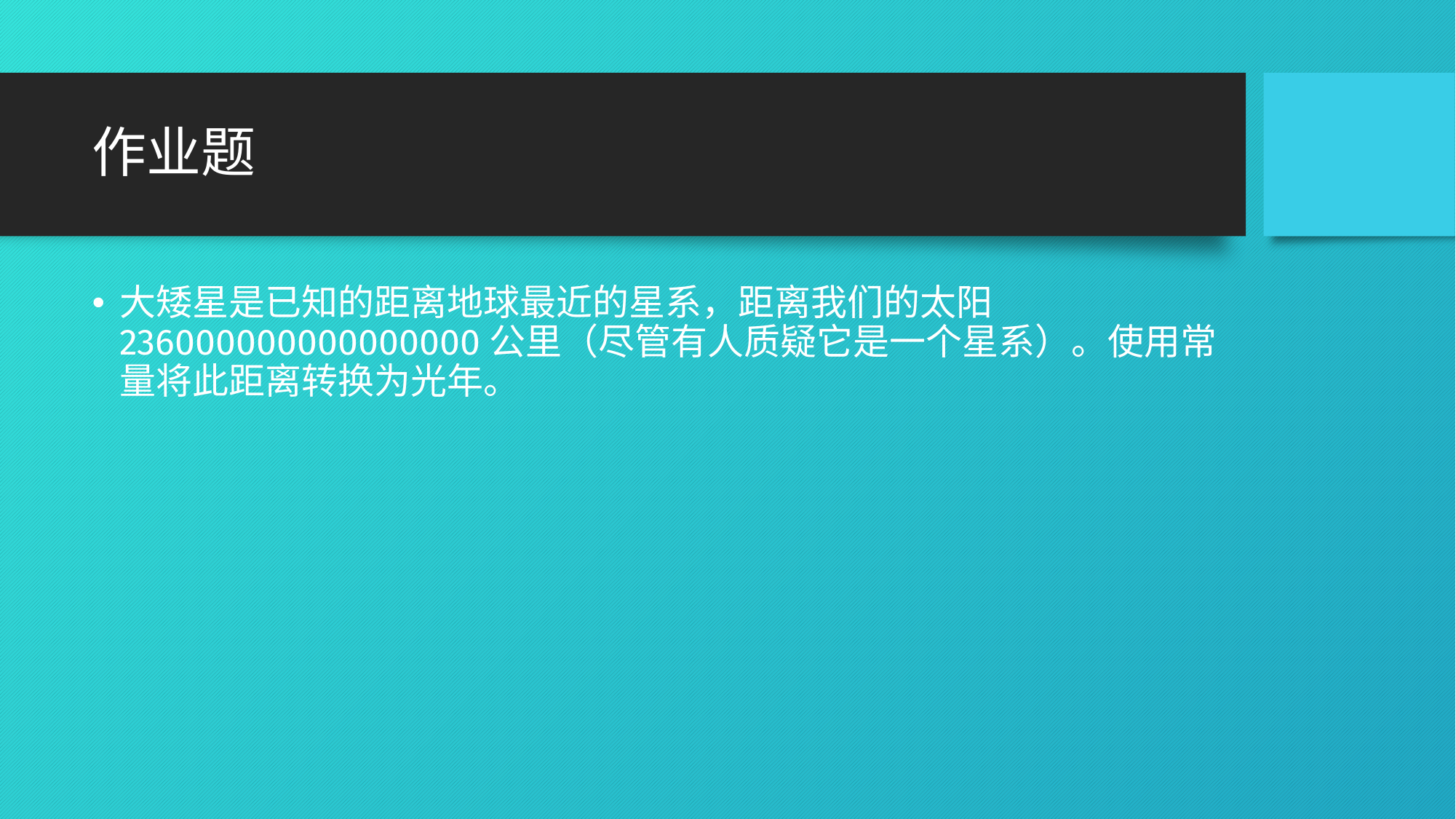

# 作业题
大矮星是已知的距离地球最近的星系，距离我们的太阳236000000000000000公里（尽管有人质疑它是一个星系）。使用常量将此距离转换为光年。